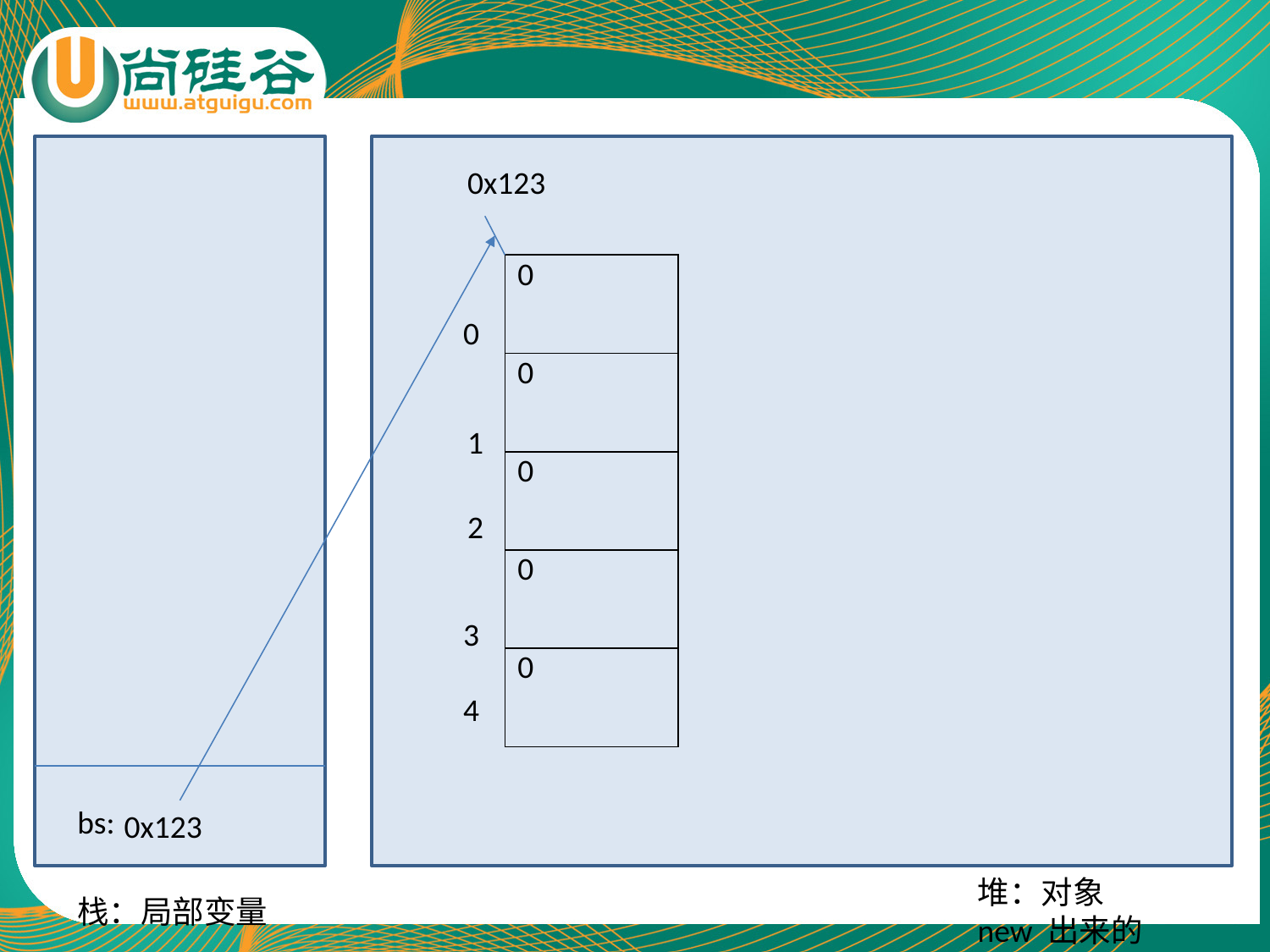

0x123
| 0 |
| --- |
| 0 |
| 0 |
| 0 |
| 0 |
0
1
2
3
4
bs:
0x123
堆：对象
new 出来的
栈：局部变量